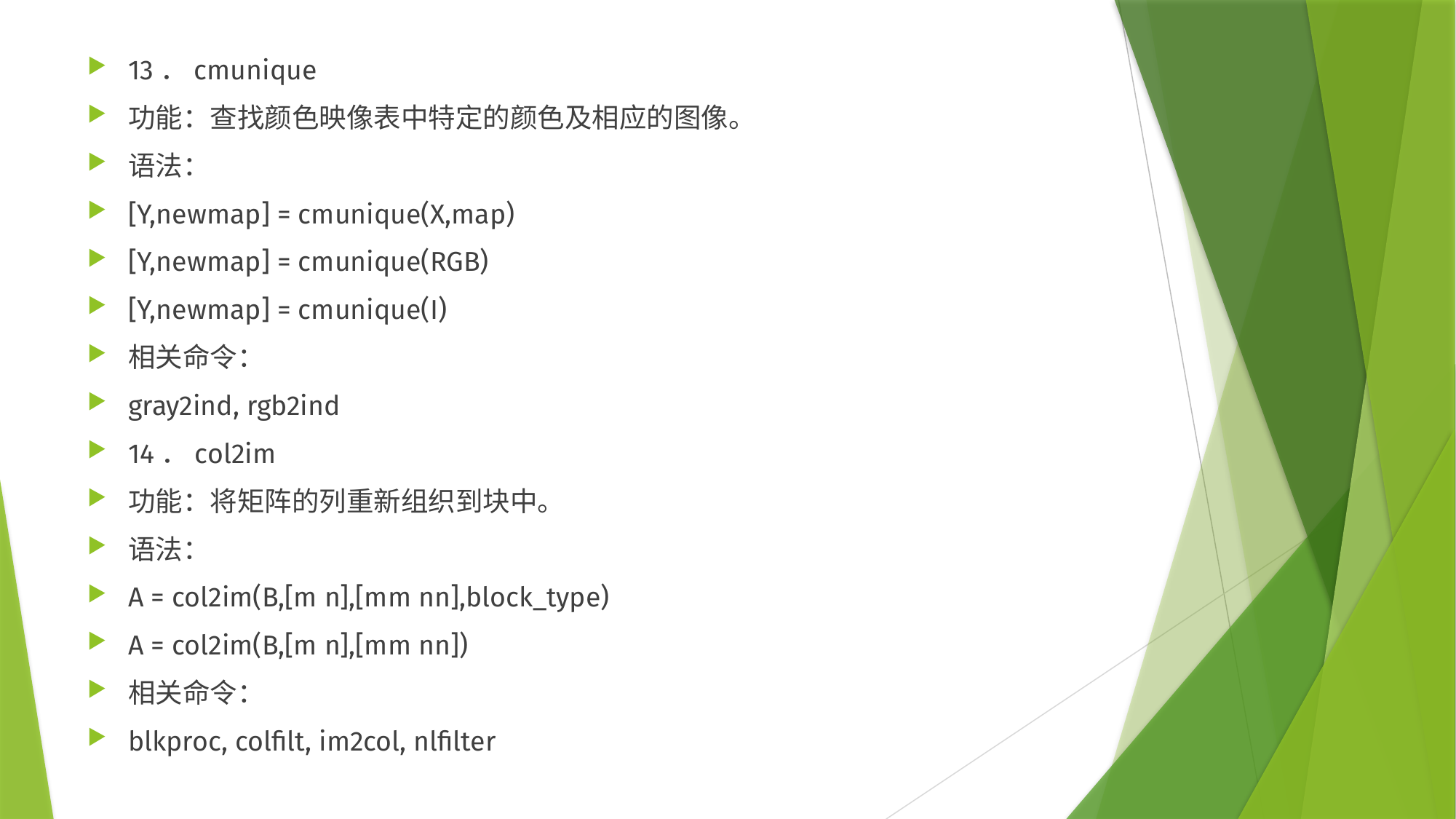

13．cmunique
功能：查找颜色映像表中特定的颜色及相应的图像。
语法：
[Y,newmap] = cmunique(X,map)
[Y,newmap] = cmunique(RGB)
[Y,newmap] = cmunique(I)
相关命令：
gray2ind, rgb2ind
14．col2im
功能：将矩阵的列重新组织到块中。
语法：
A = col2im(B,[m n],[mm nn],block_type)
A = col2im(B,[m n],[mm nn])
相关命令：
blkproc, colfilt, im2col, nlfilter